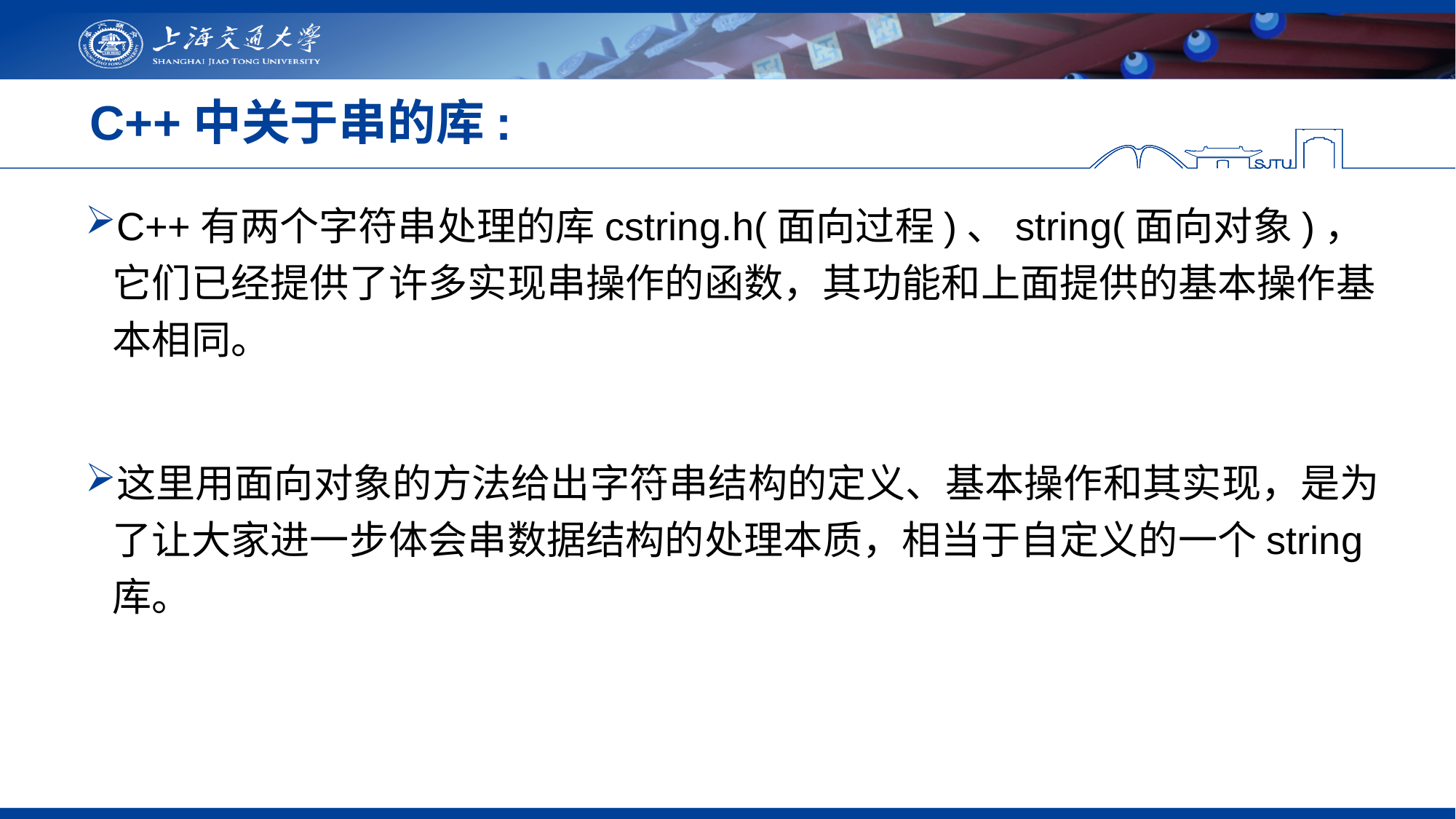

# C++中关于串的库:
C++有两个字符串处理的库cstring.h(面向过程)、string(面向对象)，它们已经提供了许多实现串操作的函数，其功能和上面提供的基本操作基本相同。

这里用面向对象的方法给出字符串结构的定义、基本操作和其实现，是为了让大家进一步体会串数据结构的处理本质，相当于自定义的一个string库。